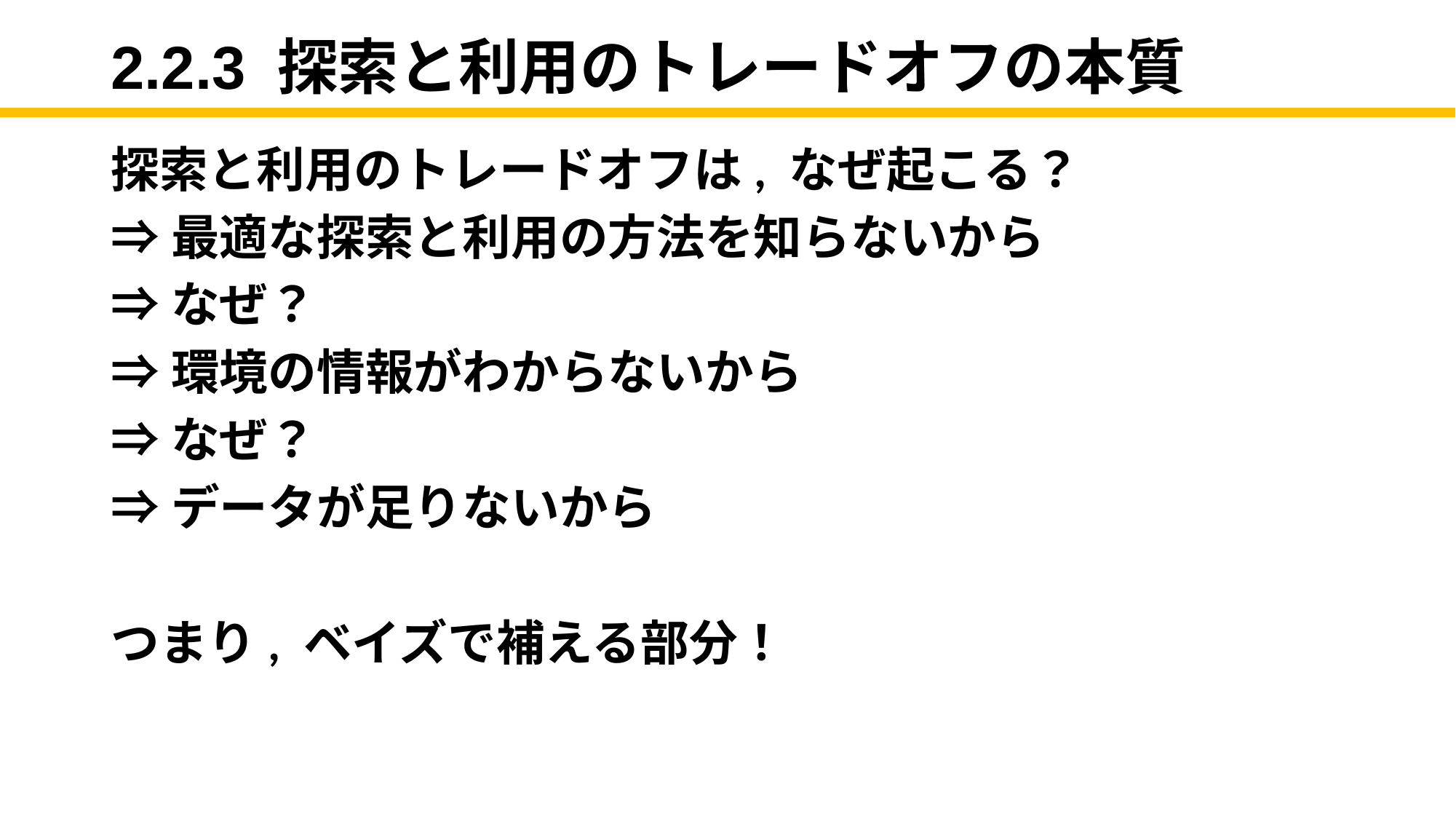

# 2.2.3 探索と利用のトレードオフの本質
探索と利用のトレードオフは, なぜ起こる？
⇒最適な探索と利用の方法を知らないから
⇒なぜ？
⇒環境の情報がわからないから
⇒なぜ？
⇒データが足りないから

つまり, ベイズで補える部分！